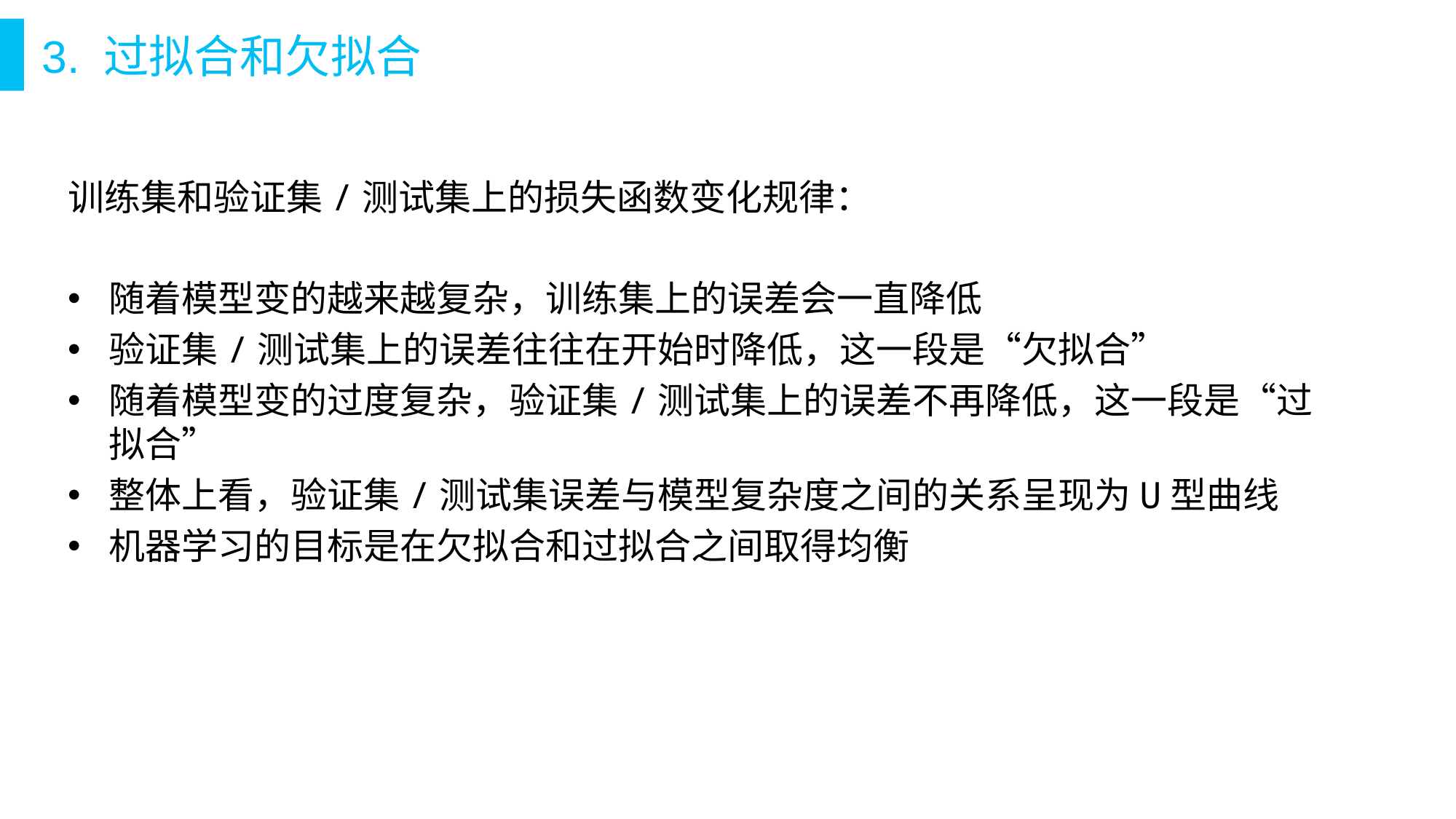

# 3. 过拟合和欠拟合
训练集和验证集/测试集上的损失函数变化规律：

随着模型变的越来越复杂，训练集上的误差会一直降低
验证集/测试集上的误差往往在开始时降低，这一段是“欠拟合”
随着模型变的过度复杂，验证集/测试集上的误差不再降低，这一段是“过拟合”
整体上看，验证集/测试集误差与模型复杂度之间的关系呈现为U型曲线
机器学习的目标是在欠拟合和过拟合之间取得均衡